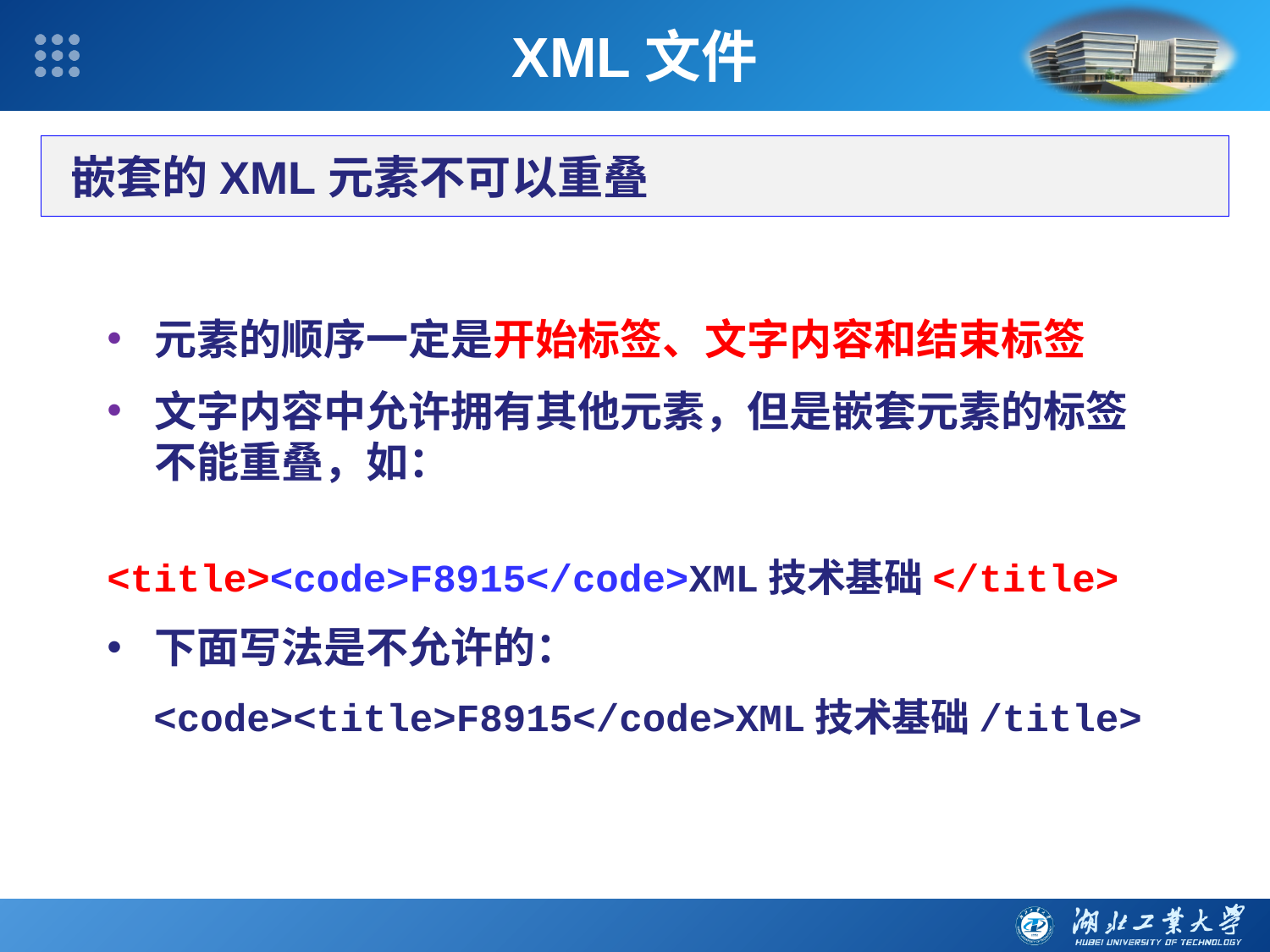

XML文件
嵌套的XML元素不可以重叠
元素的顺序一定是开始标签、文字内容和结束标签
文字内容中允许拥有其他元素，但是嵌套元素的标签不能重叠，如：
  <title><code>F8915</code>XML技术基础</title>
下面写法是不允许的：
  <code><title>F8915</code>XML技术基础/title>